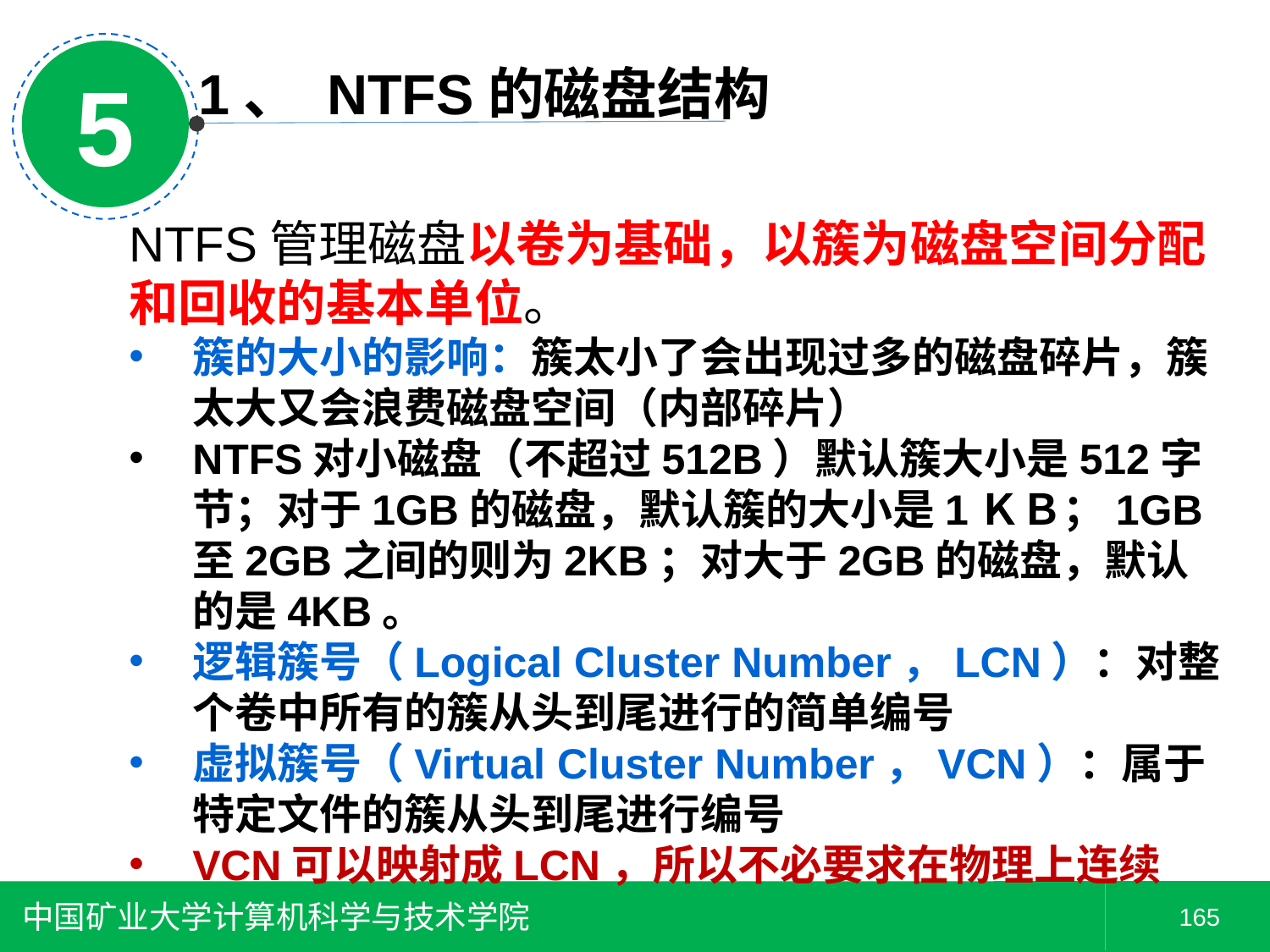

5
1、 NTFS的磁盘结构

NTFS管理磁盘以卷为基础，以簇为磁盘空间分配和回收的基本单位。
簇的大小的影响：簇太小了会出现过多的磁盘碎片，簇太大又会浪费磁盘空间（内部碎片）
NTFS对小磁盘（不超过512B）默认簇大小是512字节；对于1GB的磁盘，默认簇的大小是1ＫＢ；1GB至2GB之间的则为2KB；对大于2GB的磁盘，默认的是4KB。
逻辑簇号（Logical Cluster Number，LCN）：对整个卷中所有的簇从头到尾进行的简单编号
虚拟簇号（Virtual Cluster Number，VCN）：属于特定文件的簇从头到尾进行编号
VCN可以映射成LCN，所以不必要求在物理上连续